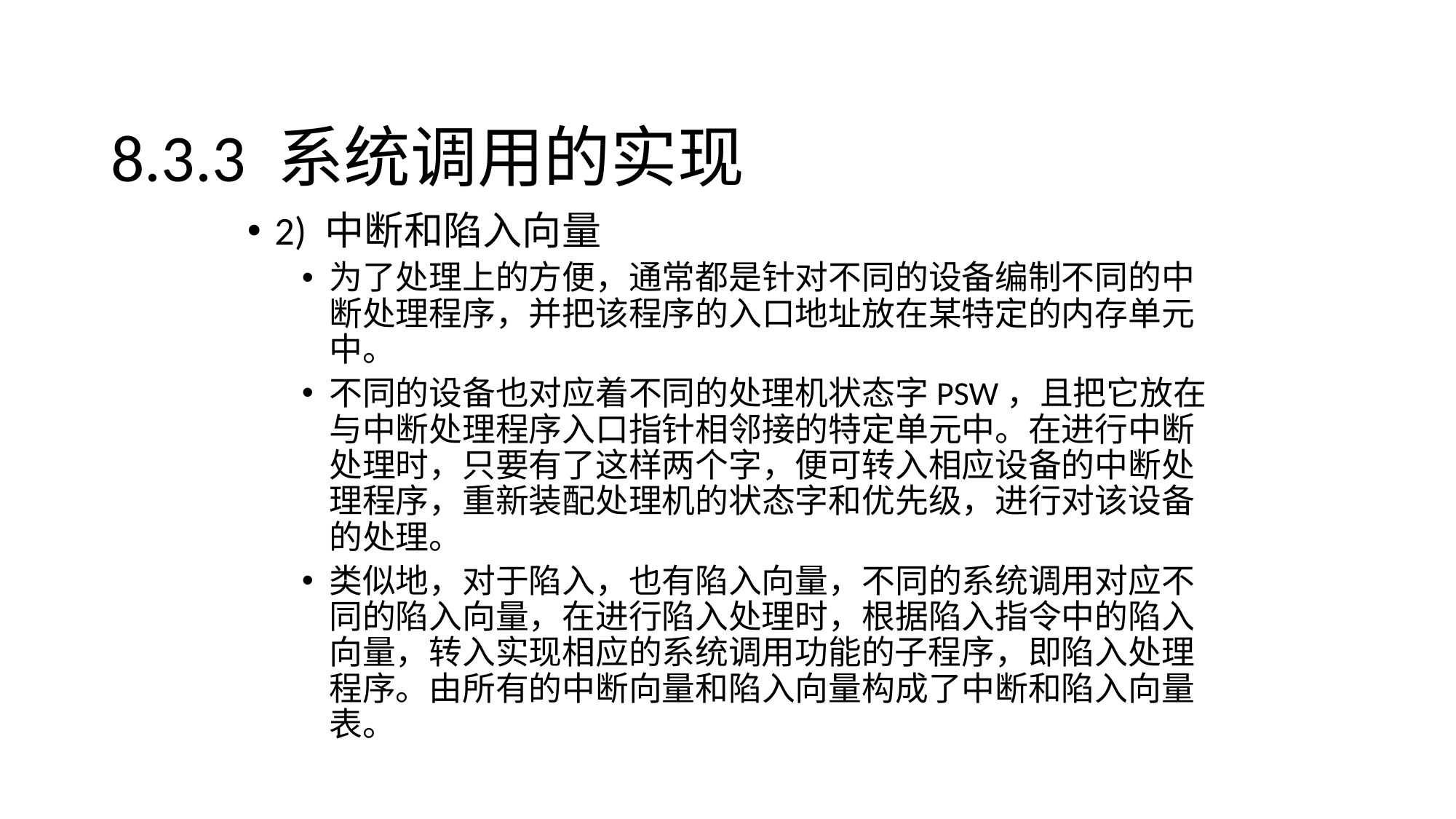

# 8.3.3 系统调用的实现
2) 中断和陷入向量
为了处理上的方便，通常都是针对不同的设备编制不同的中断处理程序，并把该程序的入口地址放在某特定的内存单元中。
不同的设备也对应着不同的处理机状态字PSW，且把它放在与中断处理程序入口指针相邻接的特定单元中。在进行中断处理时，只要有了这样两个字，便可转入相应设备的中断处理程序，重新装配处理机的状态字和优先级，进行对该设备的处理。
类似地，对于陷入，也有陷入向量，不同的系统调用对应不同的陷入向量，在进行陷入处理时，根据陷入指令中的陷入向量，转入实现相应的系统调用功能的子程序，即陷入处理程序。由所有的中断向量和陷入向量构成了中断和陷入向量表。
10